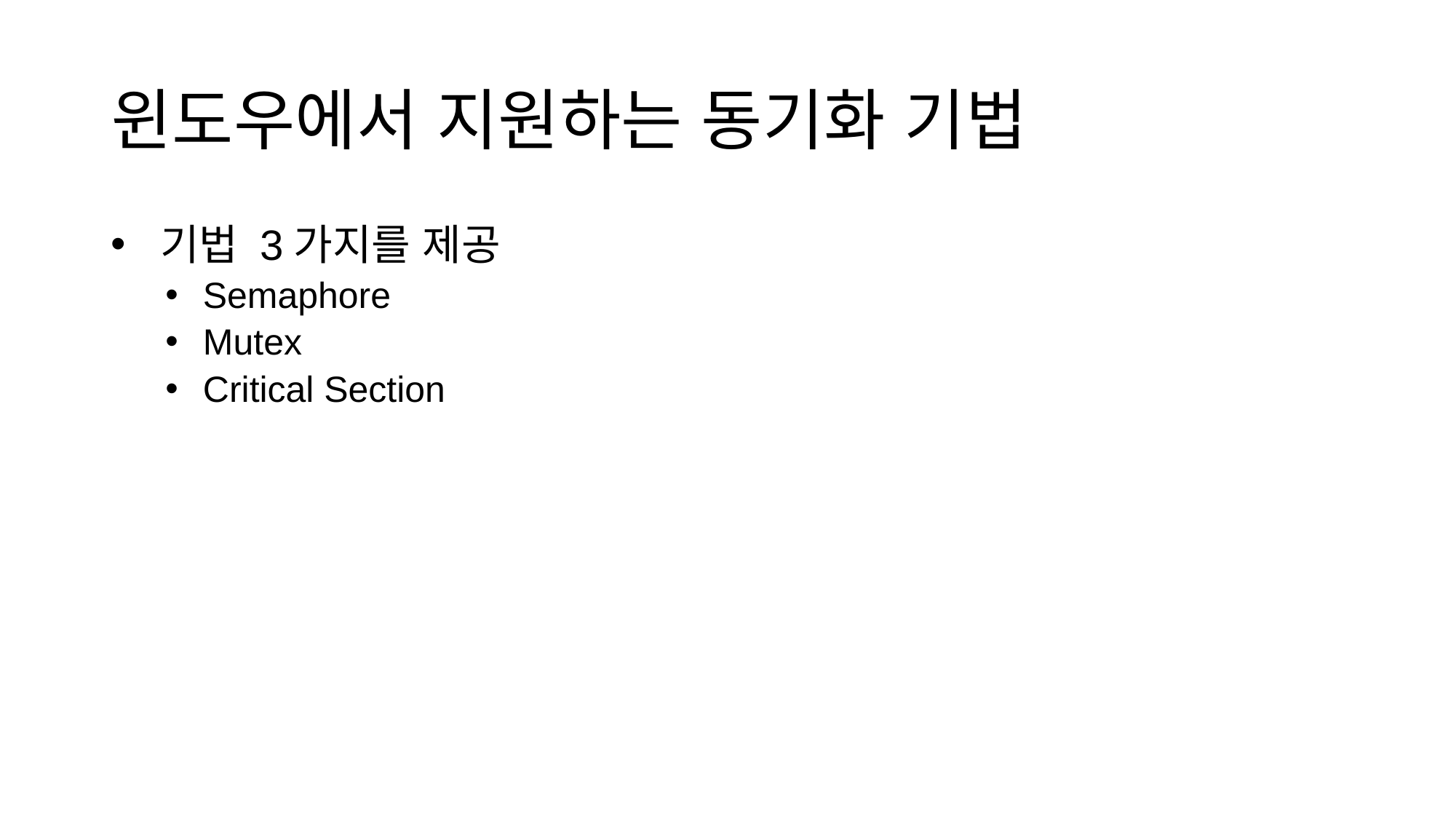

# 윈도우에서 지원하는 동기화 기법
 기법 3가지를 제공
 Semaphore
 Mutex
 Critical Section